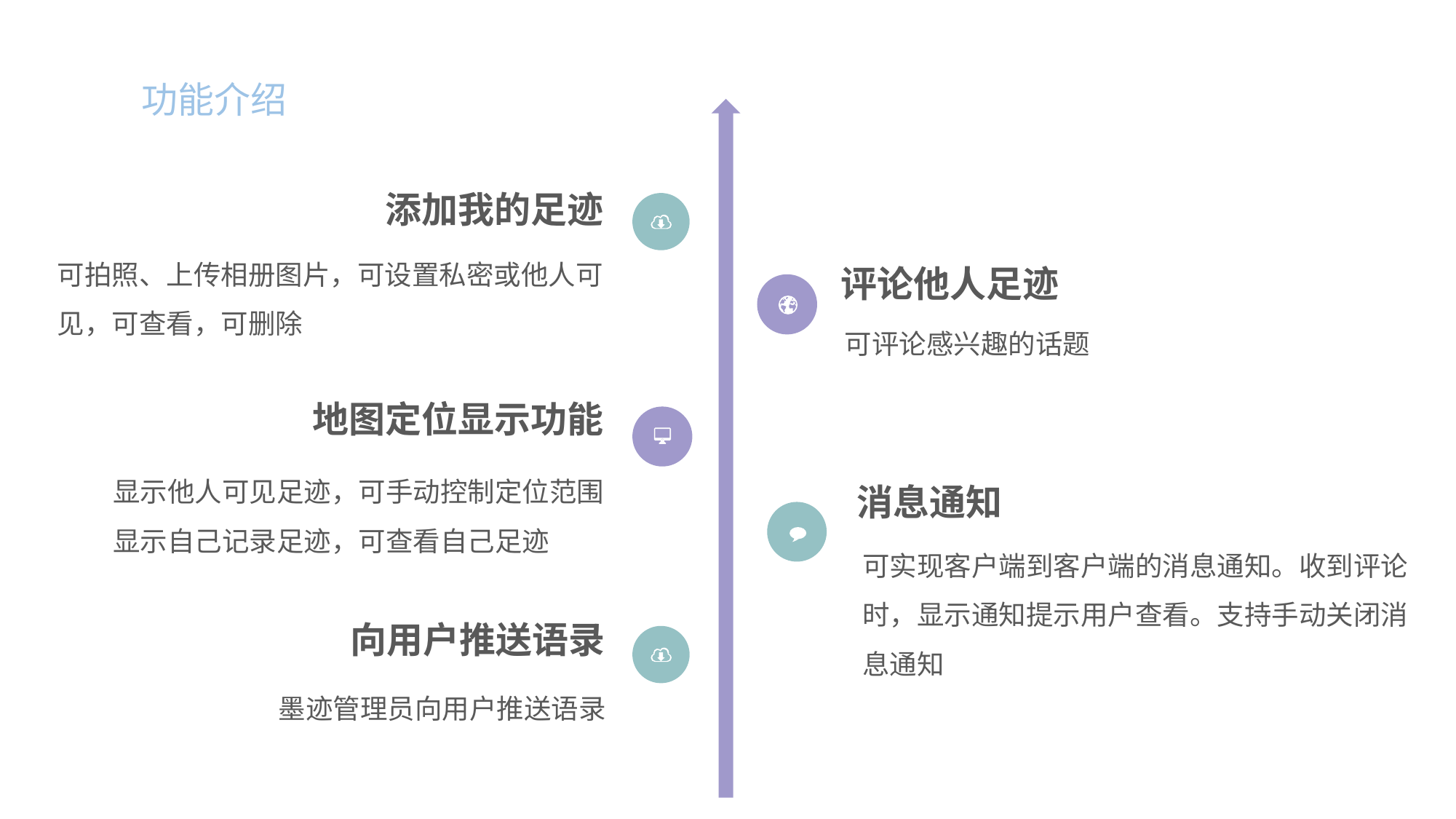

功能介绍

添加我的足迹

可拍照、上传相册图片，可设置私密或他人可见，可查看，可删除
评论他人足迹

可评论感兴趣的话题
地图定位显示功能

显示他人可见足迹，可手动控制定位范围
显示自己记录足迹，可查看自己足迹
消息通知

可实现客户端到客户端的消息通知。收到评论时，显示通知提示用户查看。支持手动关闭消息通知
向用户推送语录

墨迹管理员向用户推送语录